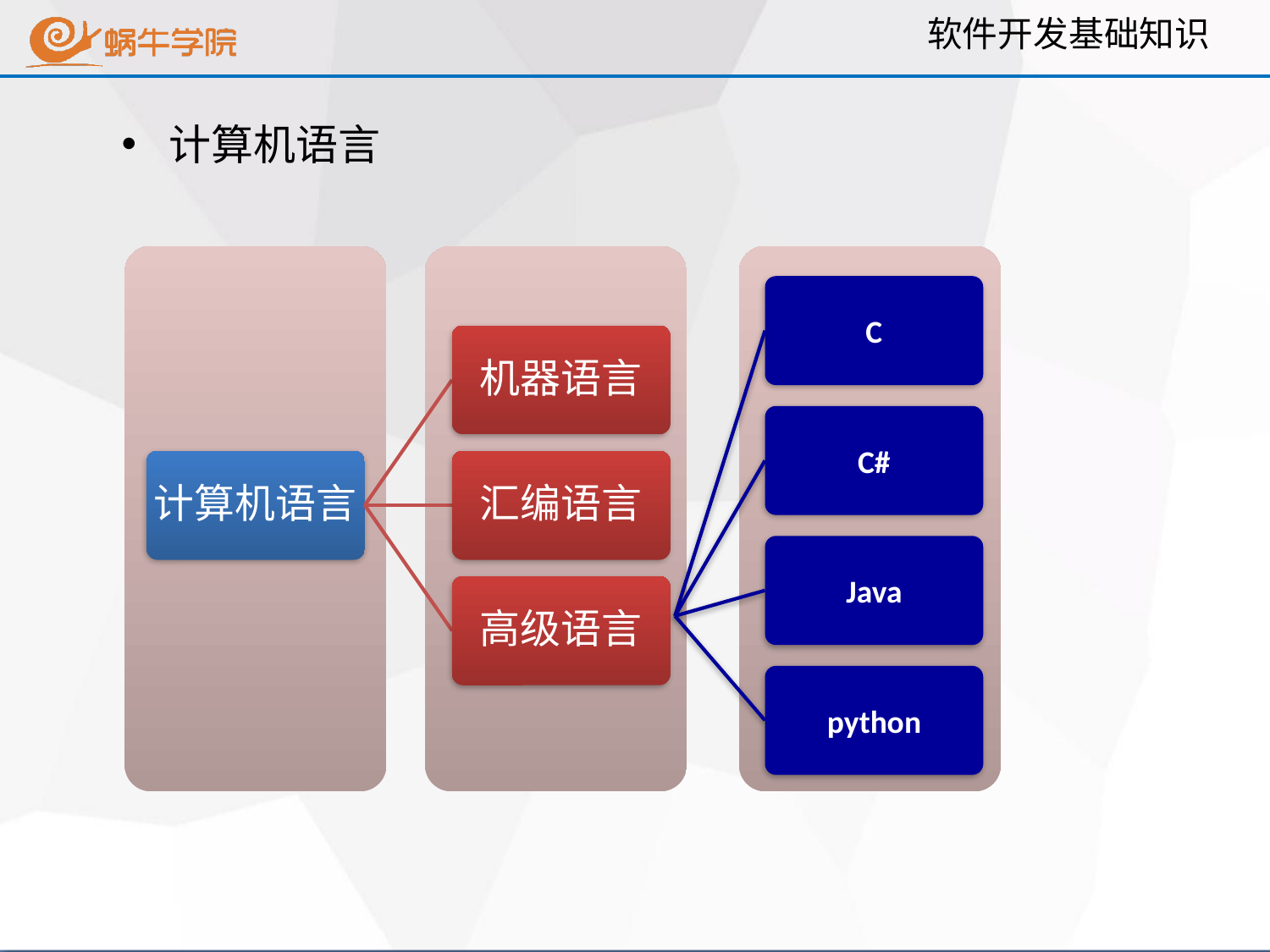

软件开发基础知识

计算机语言

计算机语言

机器语言

汇编语言

高级语言

C
C#

Java
python